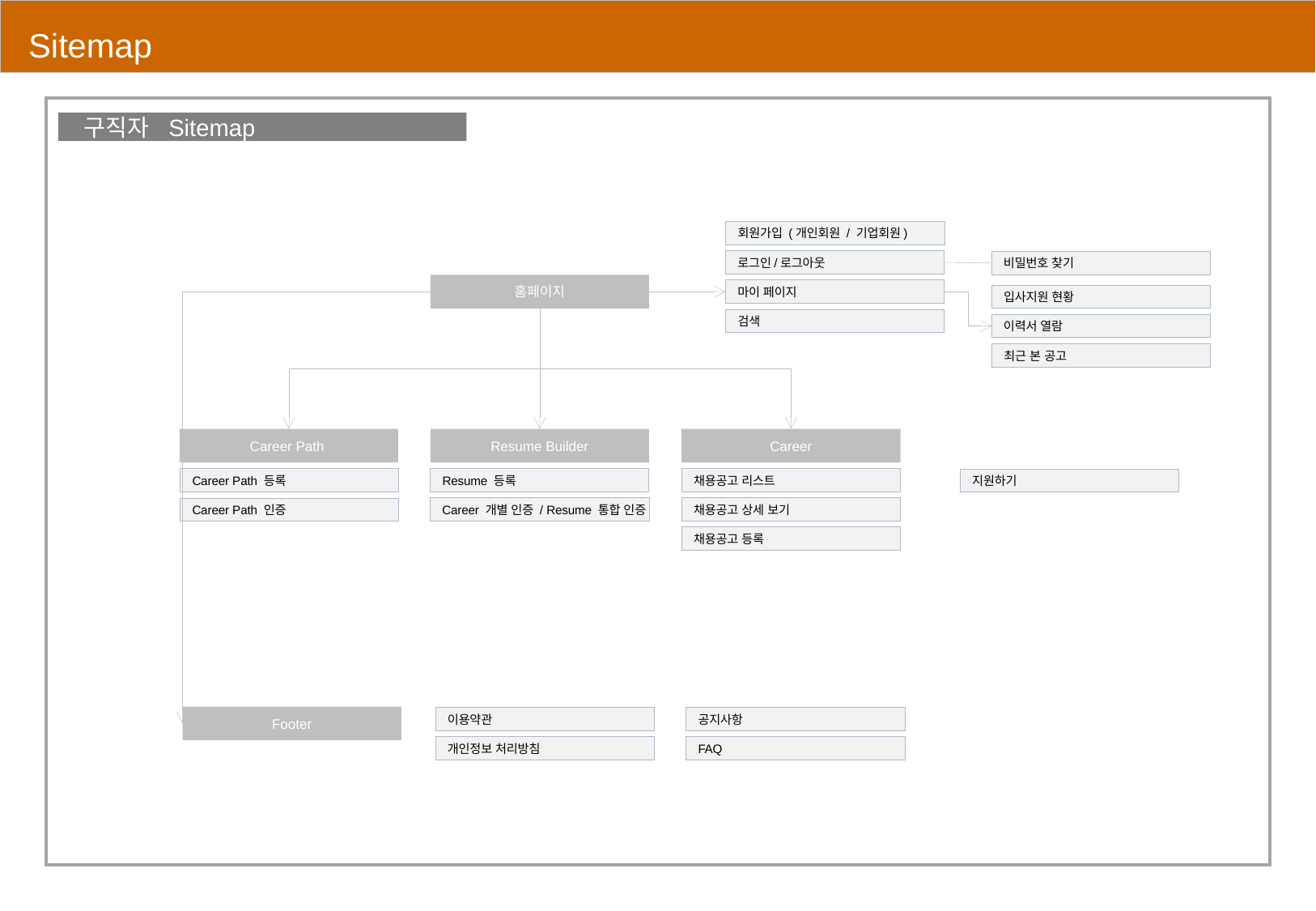

# Sitemap

   구직자  Sitemap
회원가입 (개인회원 / 기업회원)
로그인/로그아웃
비밀번호 찾기
홈페이지
마이 페이지
입사지원 현황
이력서 열람
최근 본 공고
검색
Resume Builder
Career Path
Career
Career Path 등록
Resume 등록
채용공고 리스트
지원하기
채용공고 상세 보기
Career 개별 인증 / Resume 통합 인증
Career Path 인증
채용공고 등록
Footer
공지사항
이용약관
FAQ
개인정보 처리방침